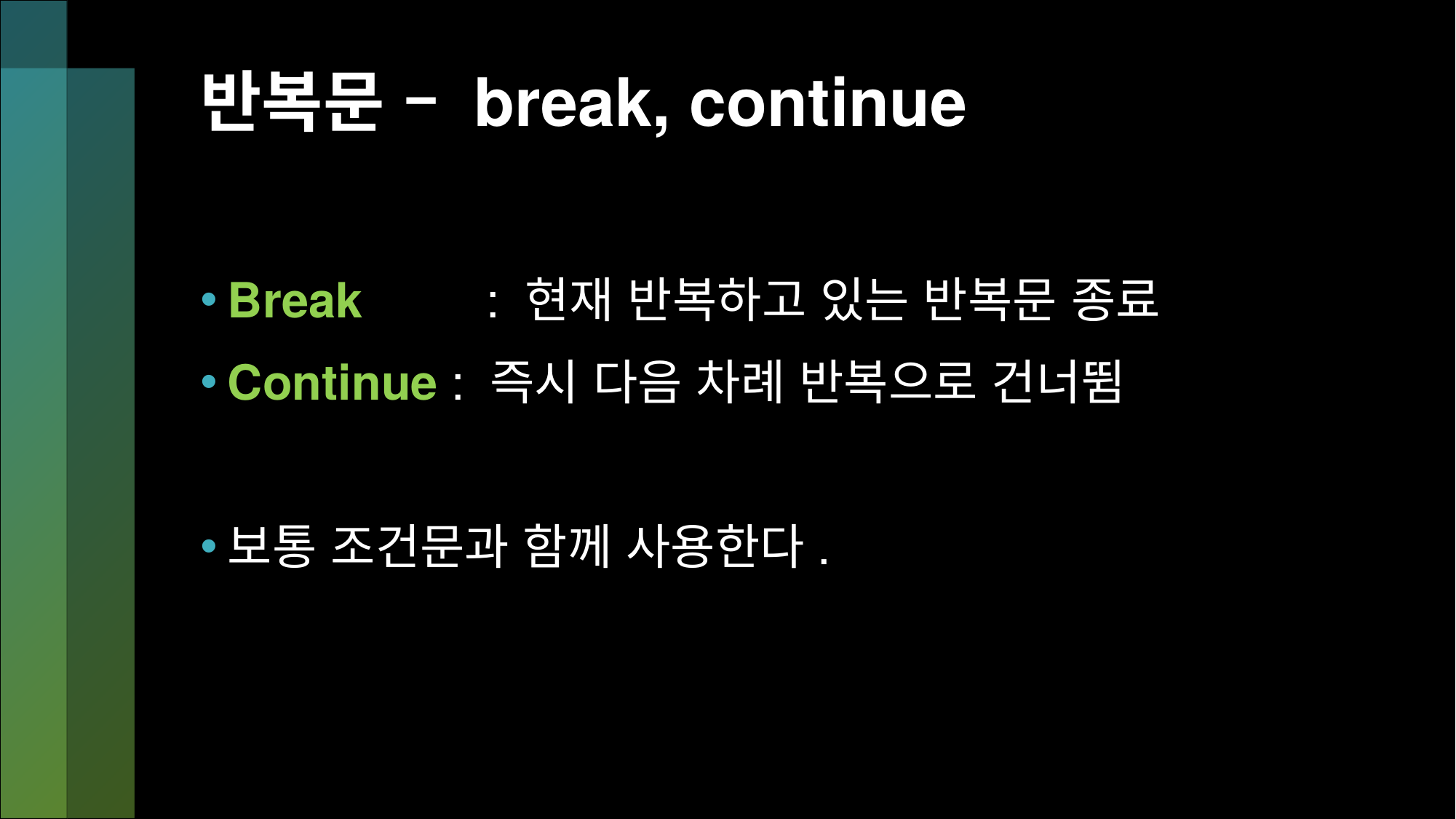

# 반복문 – break, continue
Break 	   : 현재 반복하고 있는 반복문 종료
Continue : 즉시 다음 차례 반복으로 건너뜀

보통 조건문과 함께 사용한다.